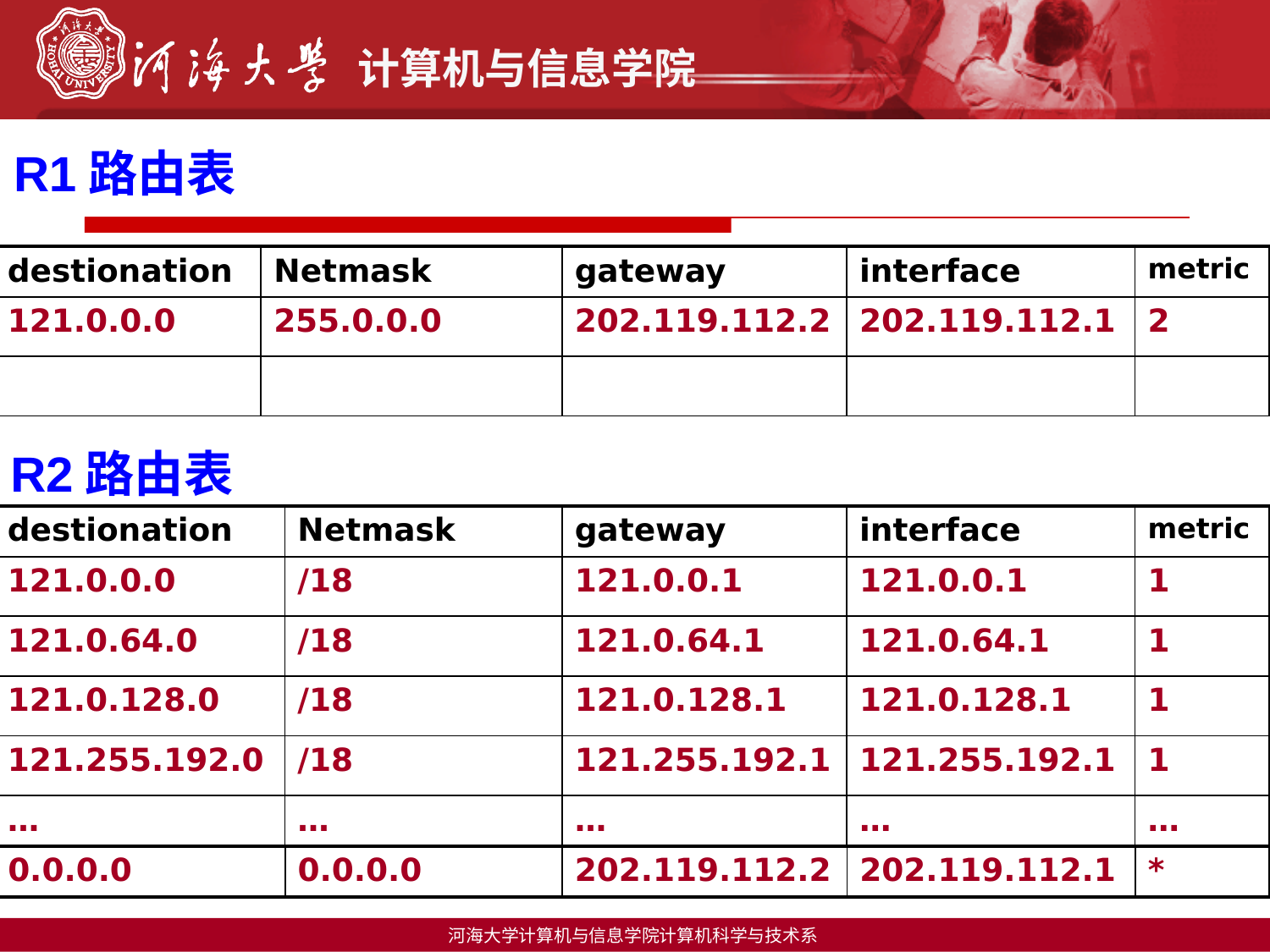

R1路由表
| destionation | Netmask | gateway | interface | metric |
| --- | --- | --- | --- | --- |
| 121.0.0.0 | 255.0.0.0 | 202.119.112.2 | 202.119.112.1 | 2 |
|  |  |  |  |  |

R2路由表
| destionation | Netmask | gateway | interface | metric |
| --- | --- | --- | --- | --- |
| 121.0.0.0 | /18 | 121.0.0.1 | 121.0.0.1 | 1 |
| 121.0.64.0 | /18 | 121.0.64.1 | 121.0.64.1 | 1 |
| 121.0.128.0 | /18 | 121.0.128.1 | 121.0.128.1 | 1 |
| 121.255.192.0 | /18 | 121.255.192.1 | 121.255.192.1 | 1 |
| … | … | … | … | … |

| 0.0.0.0 | 0.0.0.0 | 202.119.112.2 | 202.119.112.1 | \* |
| --- | --- | --- | --- | --- |